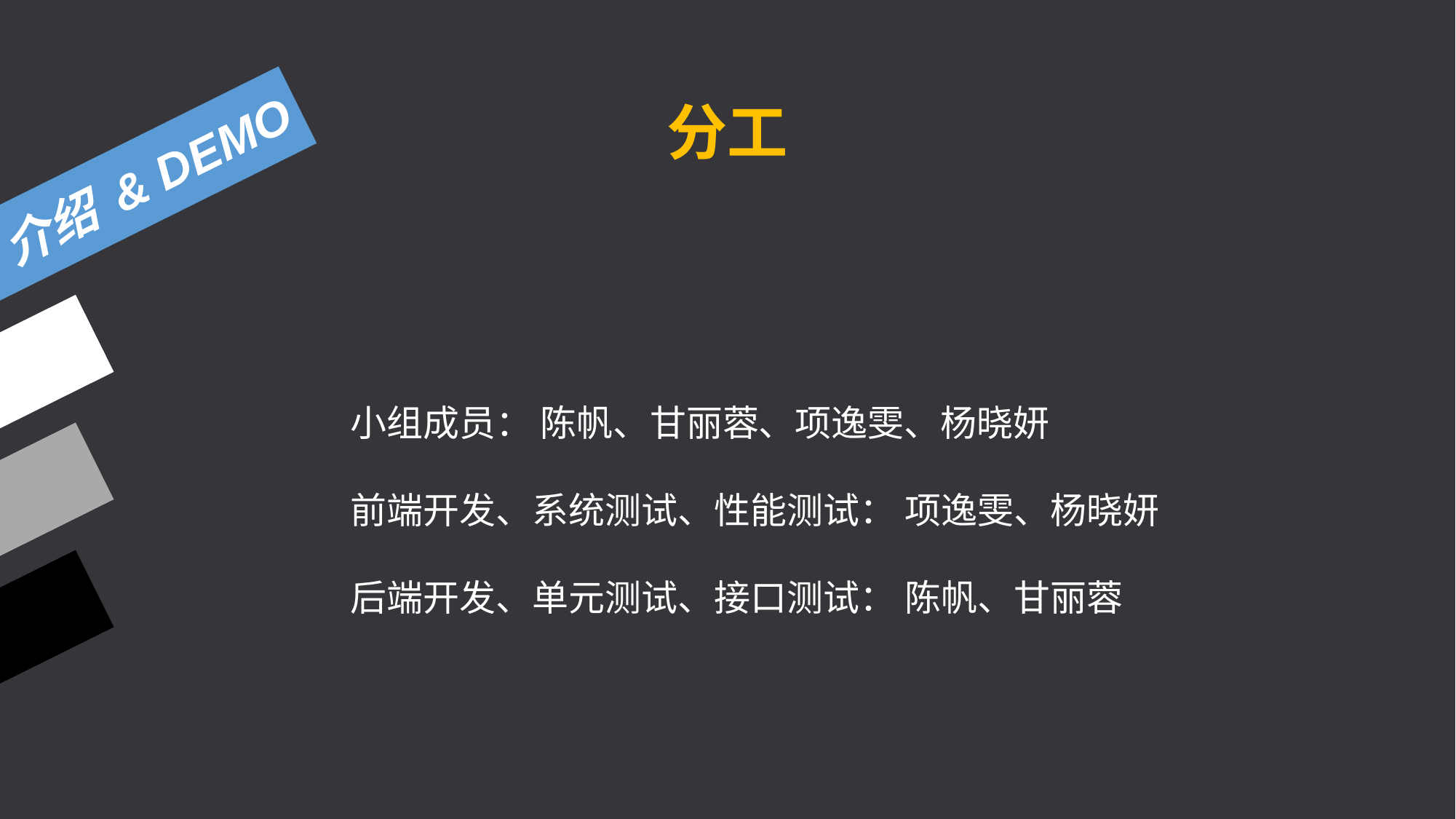

介绍 & DEMO
# 分工
小组成员： 陈帆、甘丽蓉、项逸雯、杨晓妍
前端开发、系统测试、性能测试： 项逸雯、杨晓妍
后端开发、单元测试、接口测试： 陈帆、甘丽蓉